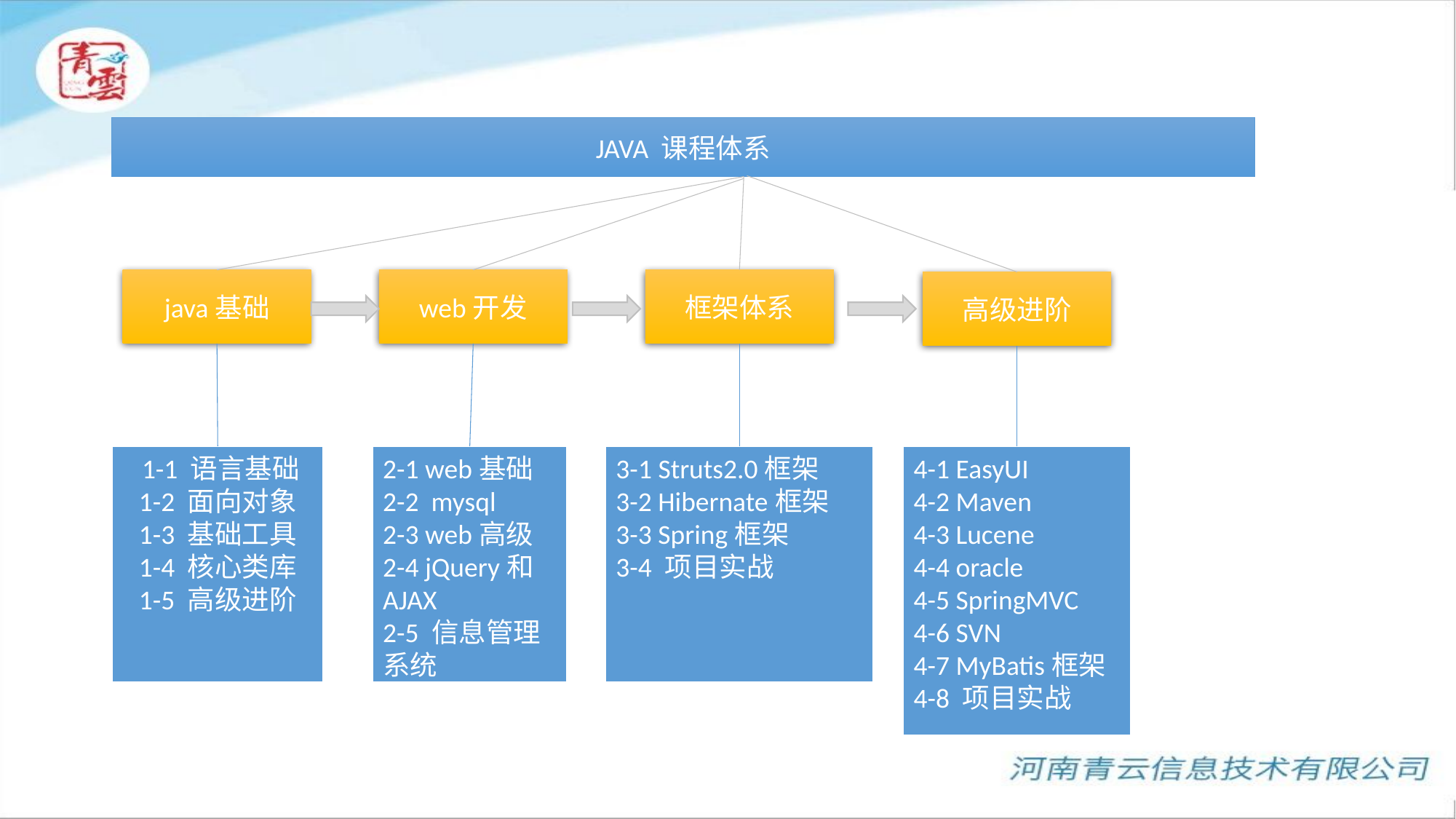

JAVA 课程体系
java基础
web开发
框架体系
高级进阶

2-1 web基础
2-2  mysql
2-3 web高级
2-4 jQuery和AJAX
2-5 信息管理系统
4-1 EasyUI
4-2 Maven
4-3 Lucene
4-4 oracle
4-5 SpringMVC
4-6 SVN
4-7 MyBatis框架
4-8 项目实战
 1-1 语言基础
1-2 面向对象
1-3 基础工具
1-4 核心类库
1-5 高级进阶
3-1 Struts2.0框架
3-2 Hibernate框架
3-3 Spring框架
3-4 项目实战